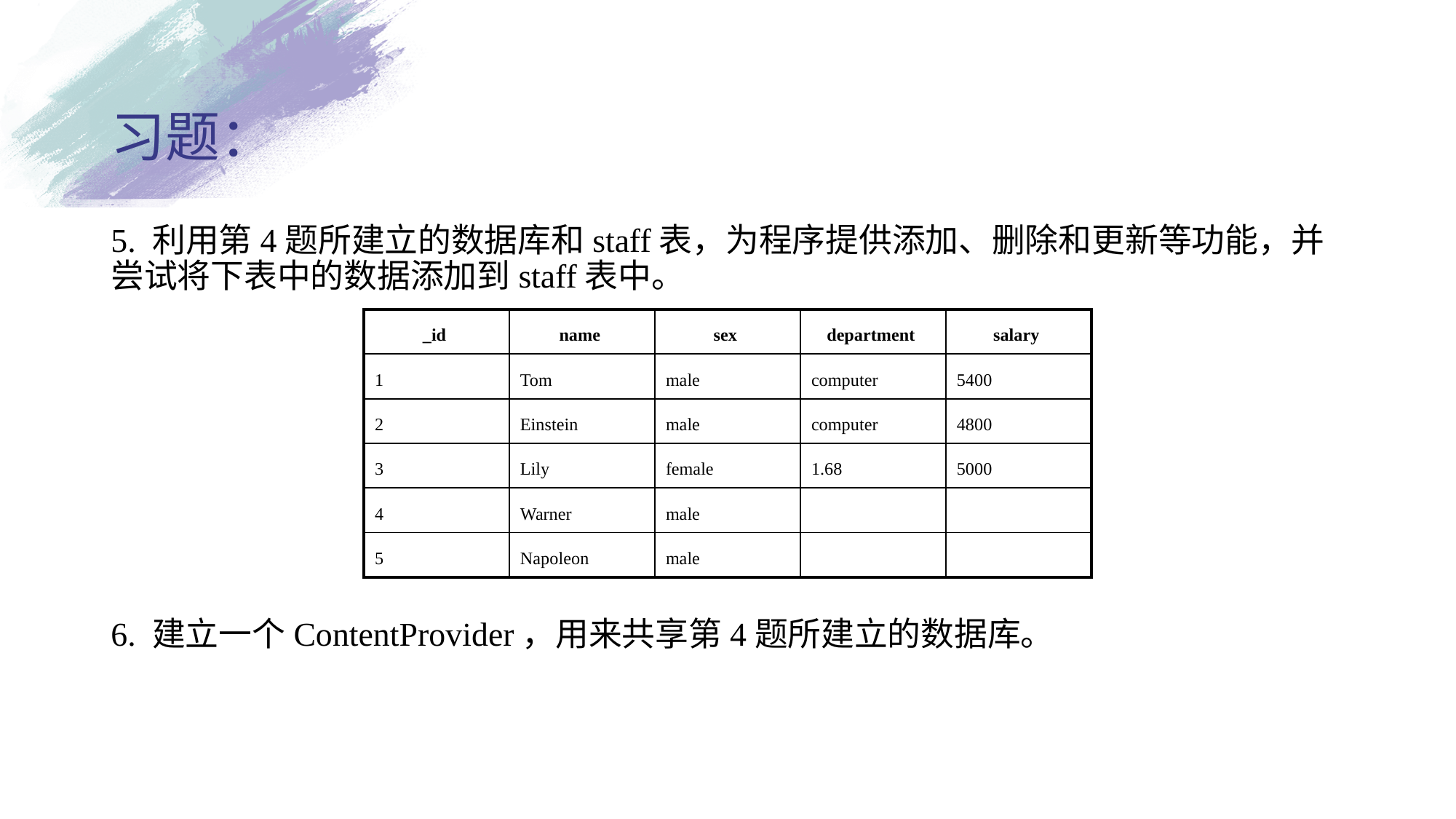

# 习题：
5. 利用第4题所建立的数据库和staff表，为程序提供添加、删除和更新等功能，并尝试将下表中的数据添加到staff表中。

6. 建立一个ContentProvider，用来共享第4题所建立的数据库。
| \_id | name | sex | department | salary |
| --- | --- | --- | --- | --- |
| 1 | Tom | male | computer | 5400 |
| 2 | Einstein | male | computer | 4800 |
| 3 | Lily | female | 1.68 | 5000 |
| 4 | Warner | male |  |  |
| 5 | Napoleon | male |  |  |